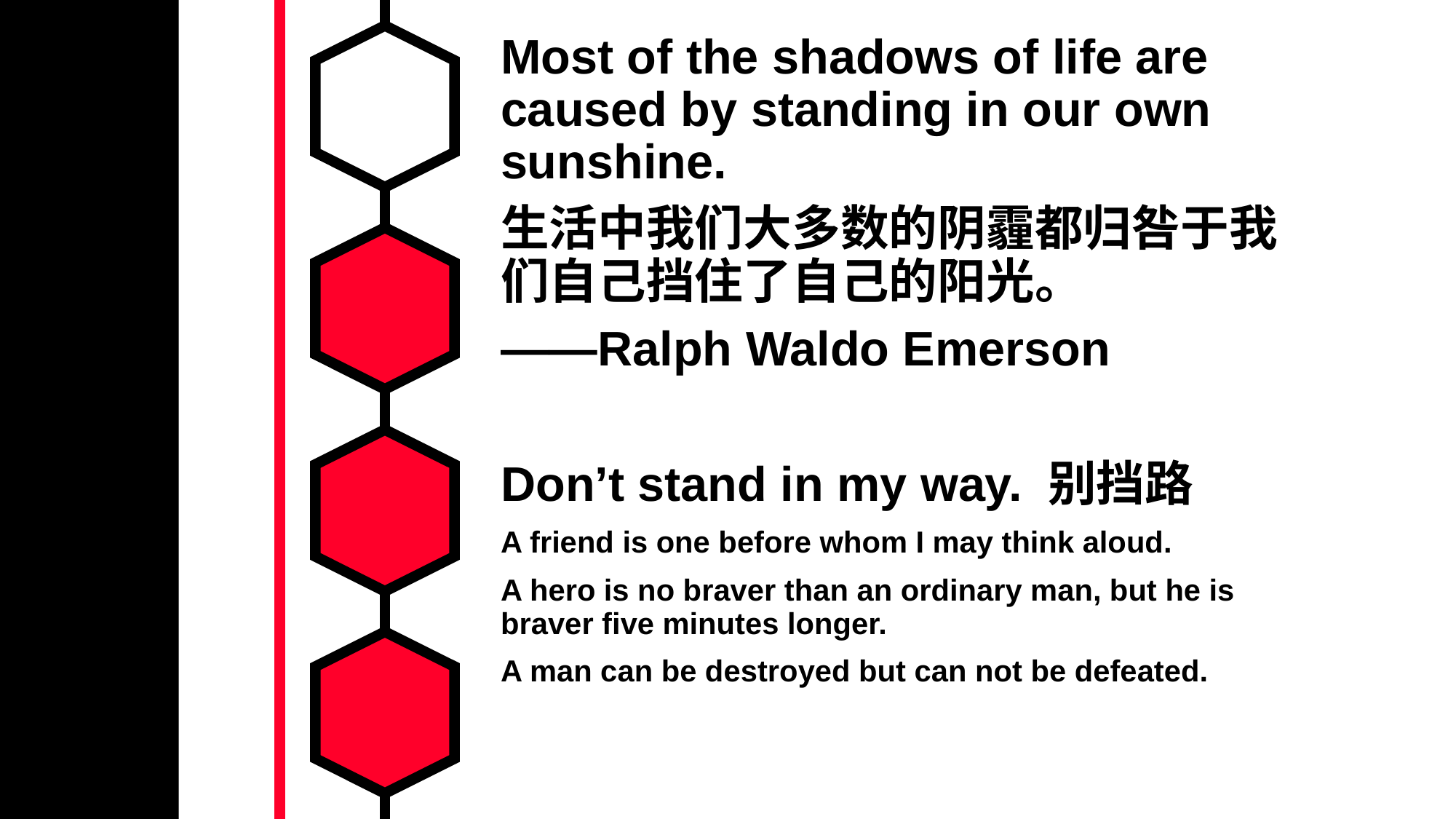

#
Most of the shadows of life are caused by standing in our own sunshine.
生活中我们大多数的阴霾都归咎于我们自己挡住了自己的阳光。
——Ralph Waldo Emerson

Don’t stand in my way. 别挡路
A friend is one before whom I may think aloud.
A hero is no braver than an ordinary man, but he is braver five minutes longer.
A man can be destroyed but can not be defeated.